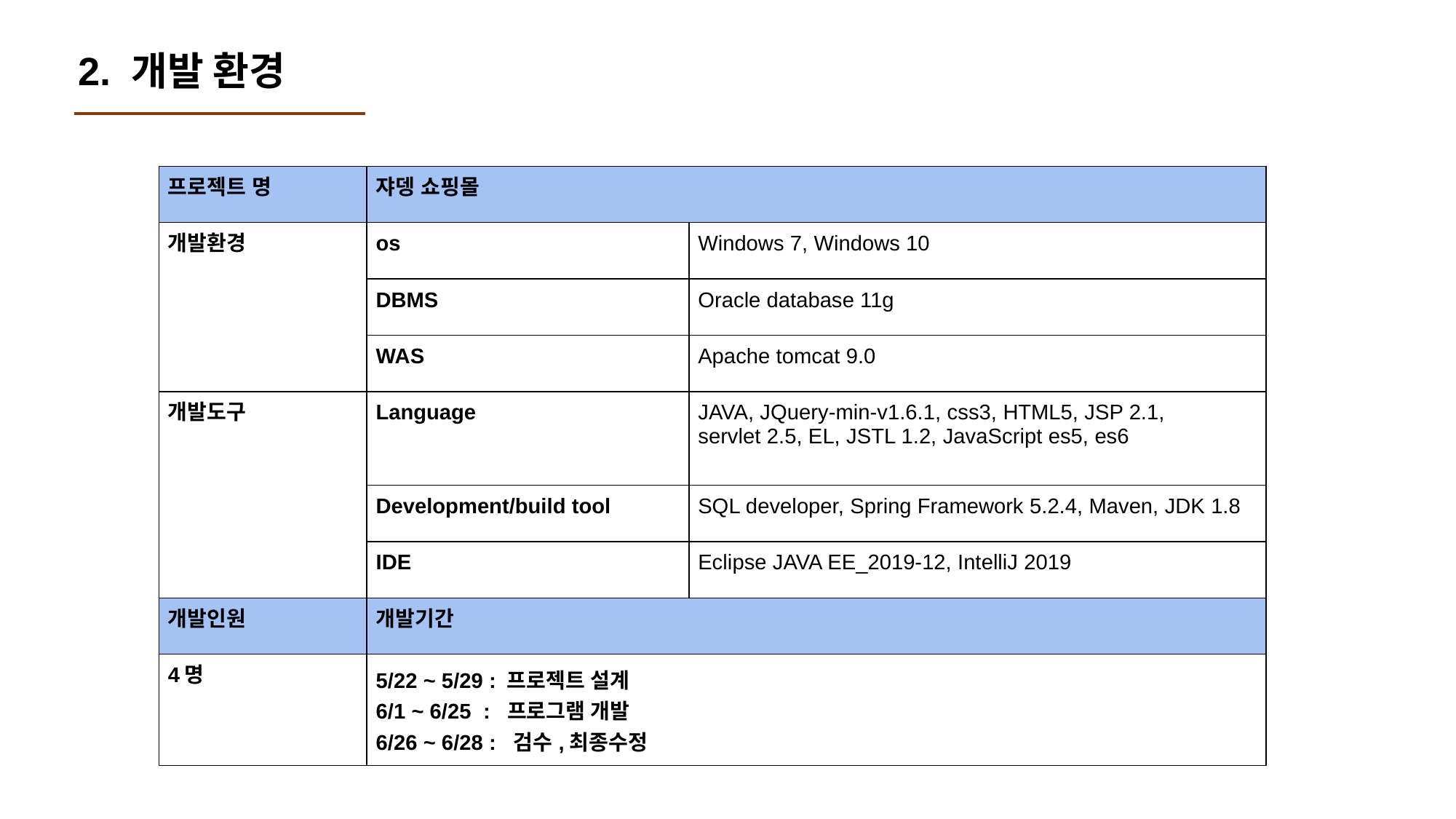

2. 개발 환경
| 프로젝트 명 | 쟈뎅 쇼핑몰 |  |
| --- | --- | --- |
| 개발환경 | os | Windows 7, Windows 10 |
|  | DBMS | Oracle database 11g |
|  | WAS | Apache tomcat 9.0 |
| 개발도구 | Language | JAVA, JQuery-min-v1.6.1, css3, HTML5, JSP 2.1, servlet 2.5, EL, JSTL 1.2, JavaScript es5, es6 |
|  | Development/build tool | SQL developer, Spring Framework 5.2.4, Maven, JDK 1.8 |
|  | IDE | Eclipse JAVA EE\_2019-12, IntelliJ 2019 |
| 개발인원 | 개발기간 |  |
| 4명 | 5/22 ~ 5/29 : 프로젝트 설계 6/1 ~ 6/25 : 프로그램 개발 6/26 ~ 6/28 : 검수,최종수정 |  |